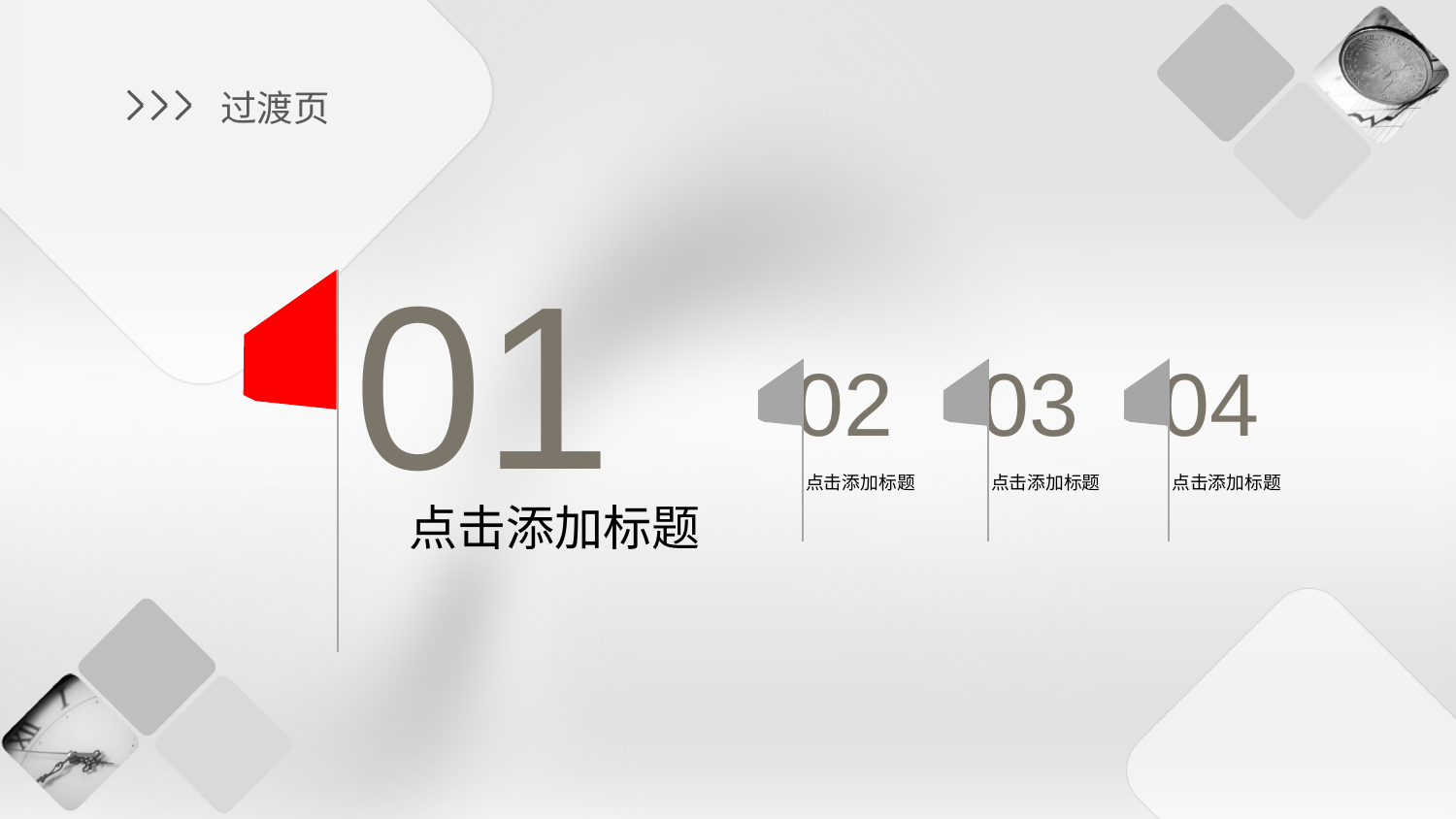

过渡页
01
点击添加标题

02
点击添加标题
03
点击添加标题
04
点击添加标题